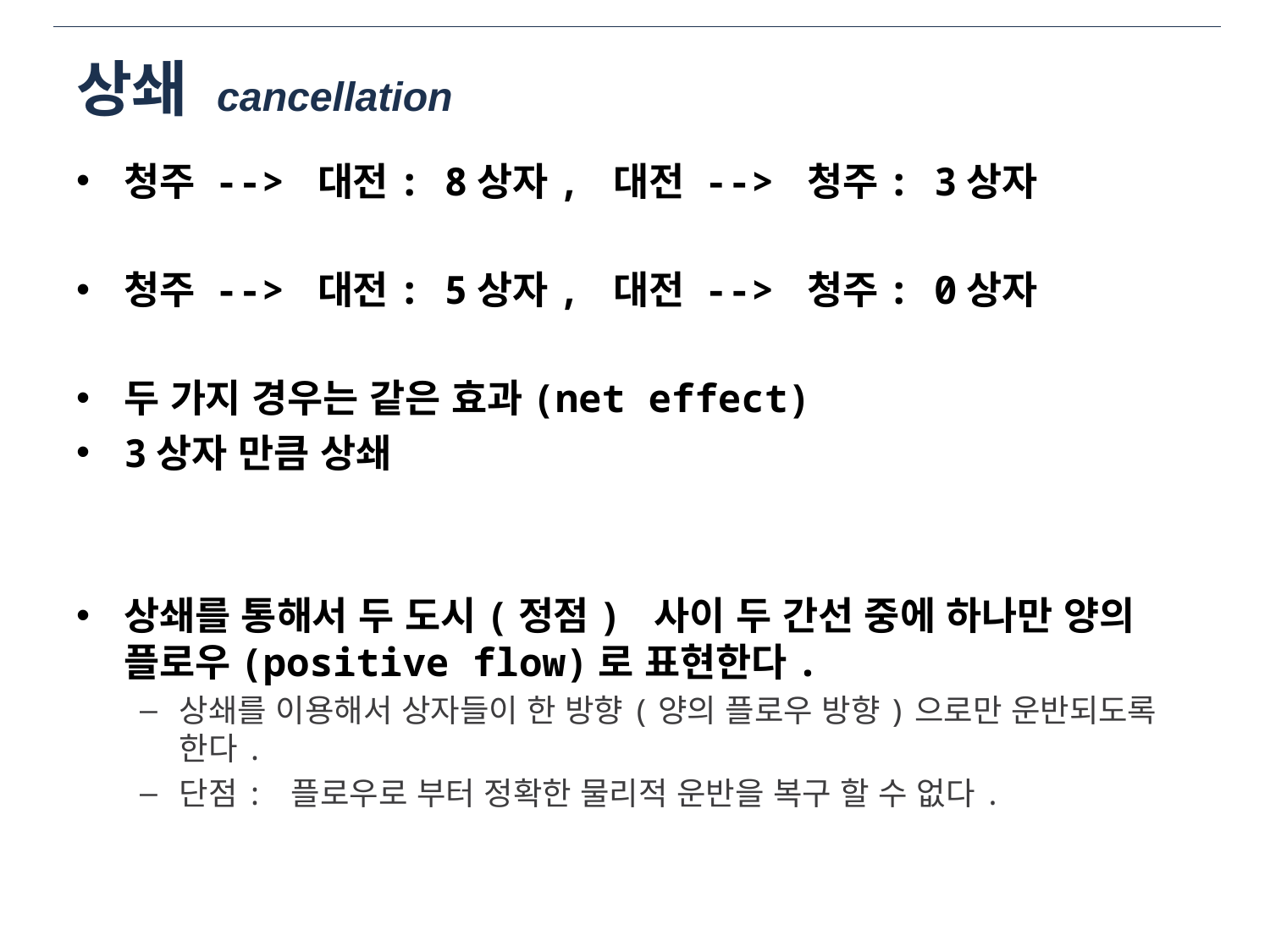

# 상쇄 cancellation
청주 --> 대전: 8상자, 대전 --> 청주: 3상자

청주 --> 대전: 5상자, 대전 --> 청주: 0상자

두 가지 경우는 같은 효과(net effect)
3상자 만큼 상쇄

상쇄를 통해서 두 도시(정점) 사이 두 간선 중에 하나만 양의 플로우(positive flow)로 표현한다.
상쇄를 이용해서 상자들이 한 방향(양의 플로우 방향)으로만 운반되도록 한다.
단점: 플로우로 부터 정확한 물리적 운반을 복구 할 수 없다.